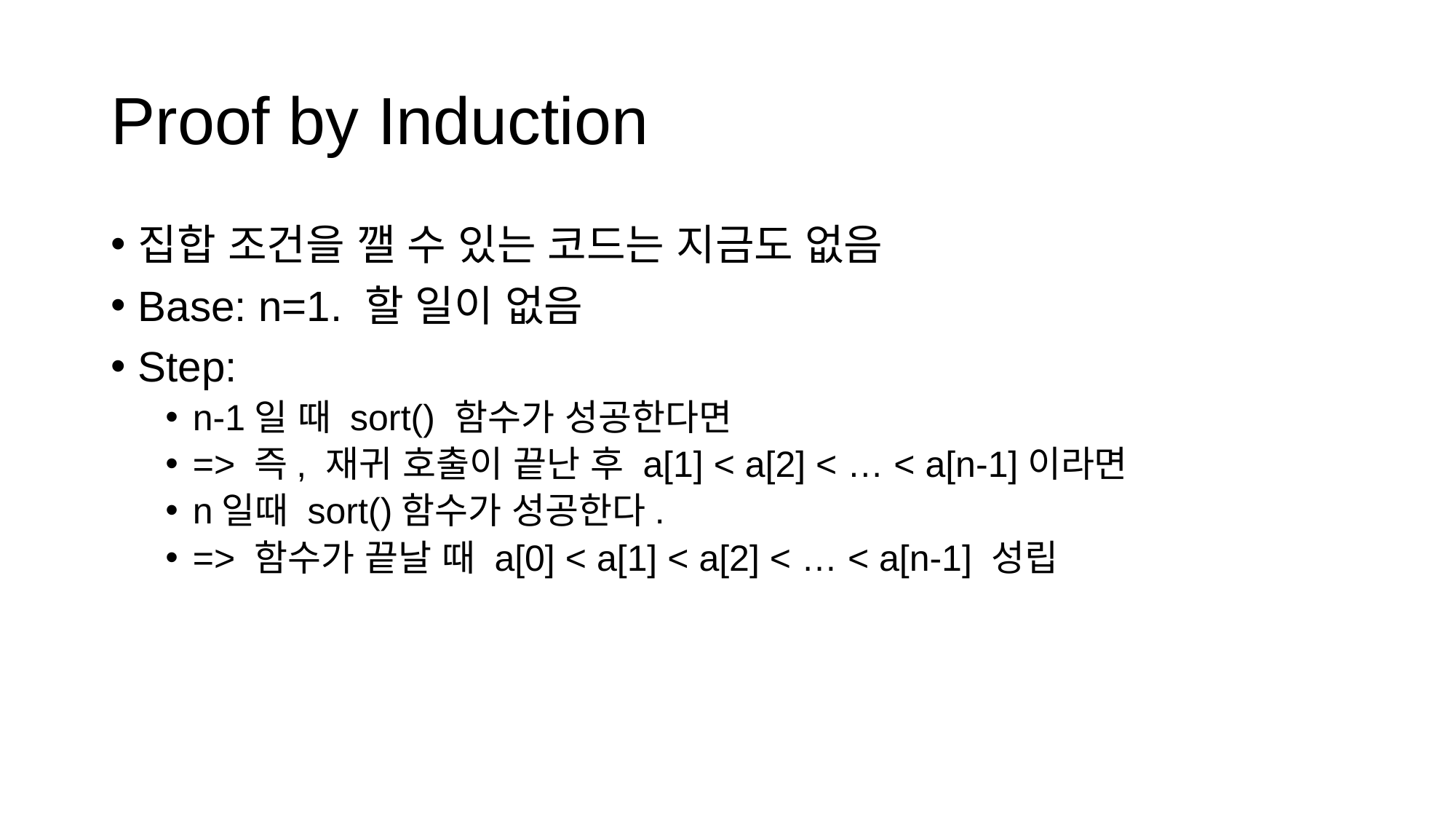

# Proof by Induction
집합 조건을 깰 수 있는 코드는 지금도 없음
Base: n=1. 할 일이 없음
Step:
n-1일 때 sort() 함수가 성공한다면
=> 즉, 재귀 호출이 끝난 후 a[1] < a[2] < … < a[n-1]이라면
n일때 sort()함수가 성공한다.
=> 함수가 끝날 때 a[0] < a[1] < a[2] < … < a[n-1] 성립